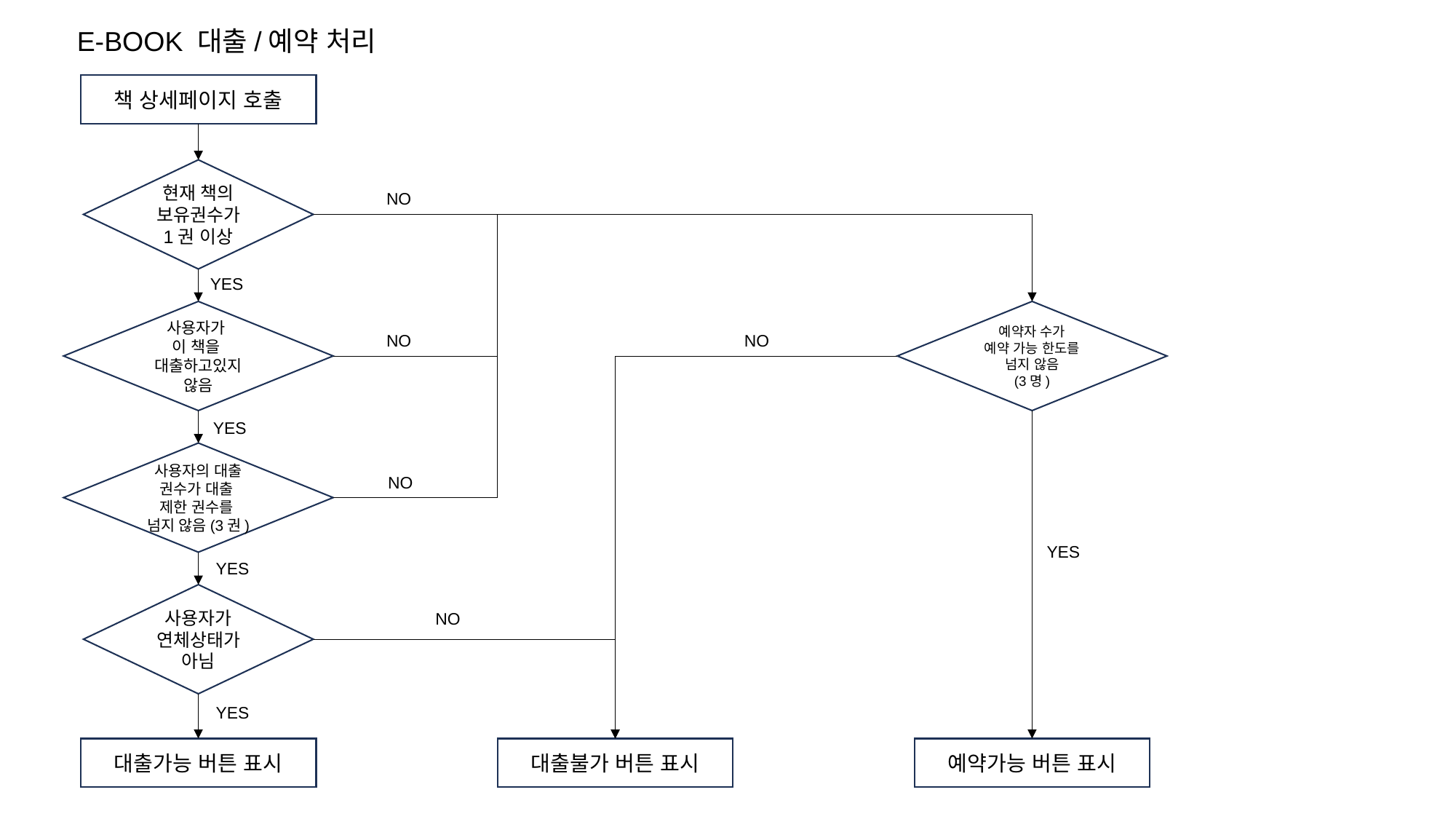

E-BOOK 대출/예약 처리
책 상세페이지 호출
현재 책의
보유권수가 1권 이상
NO
YES
예약자 수가
예약 가능 한도를
넘지 않음
(3명)
사용자가
이 책을
대출하고있지 않음
NO
NO
YES
사용자의 대출 권수가 대출
제한 권수를
넘지 않음(3권)
NO
YES
YES
사용자가 연체상태가
아님
NO
YES
대출가능 버튼 표시
대출불가 버튼 표시
예약가능 버튼 표시